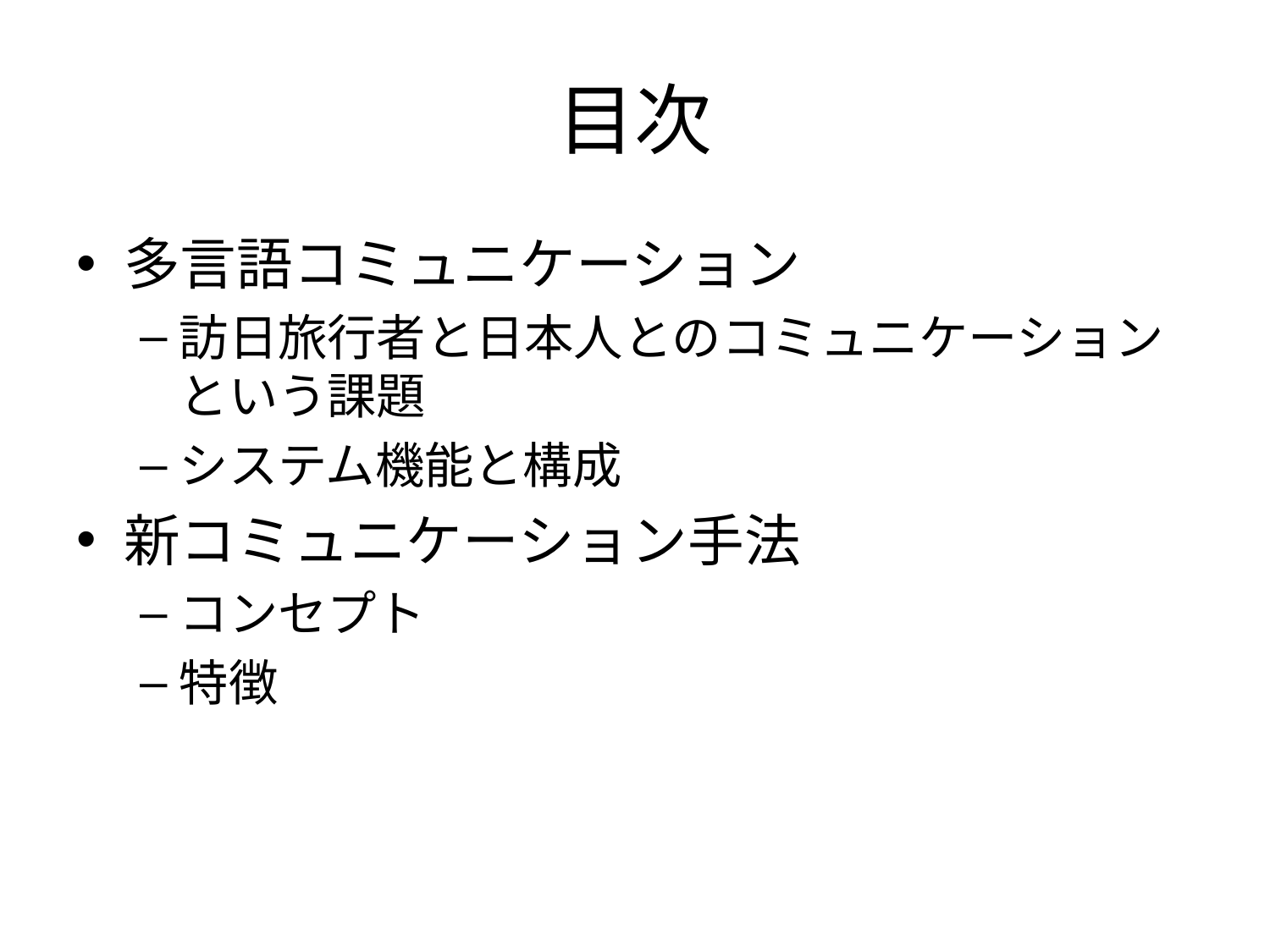

# 目次
多言語コミュニケーション
訪日旅行者と日本人とのコミュニケーション
という課題
システム機能と構成
新コミュニケーション手法
コンセプト
特徴